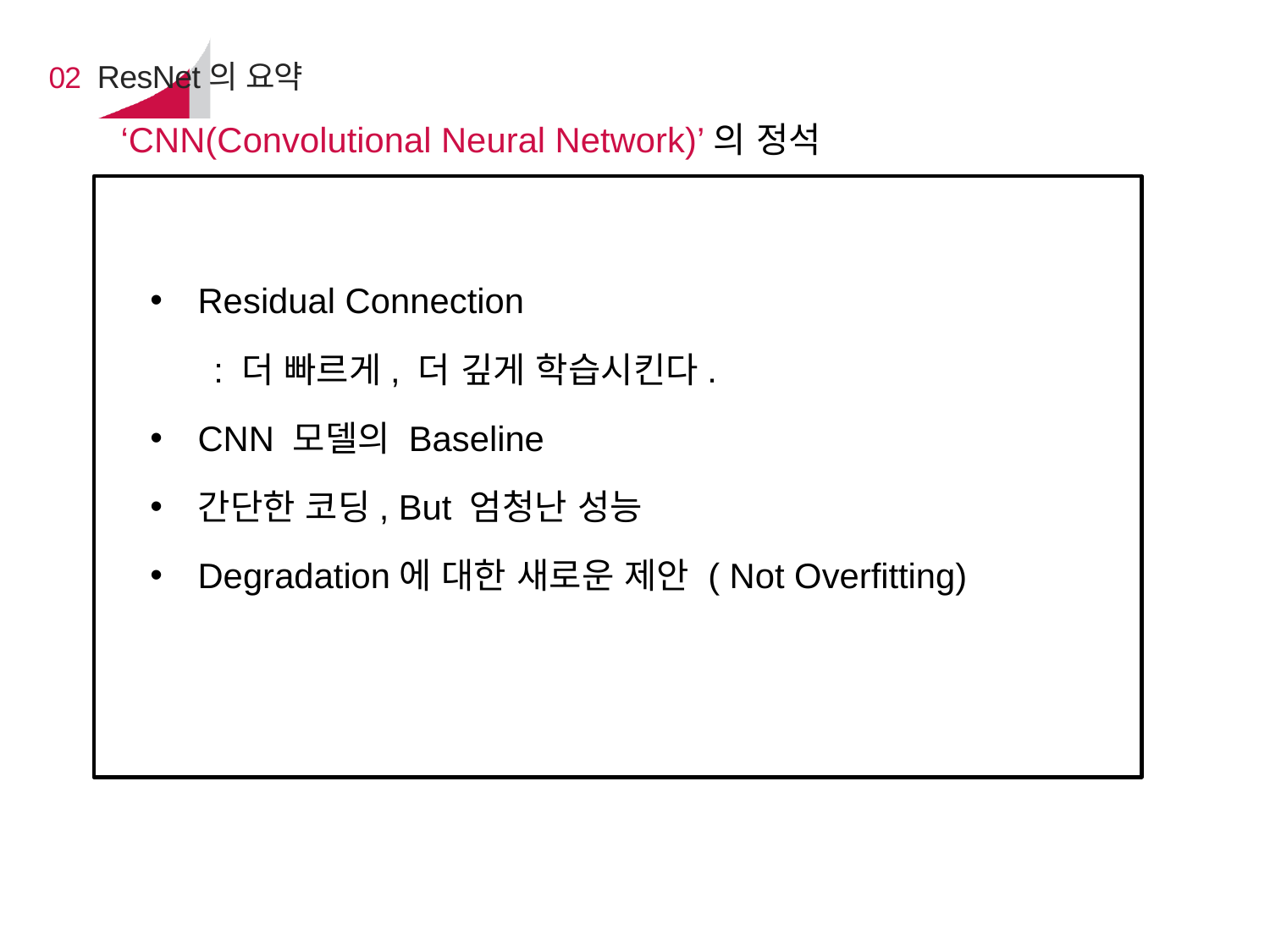

# 02  ResNet의 요약
‘CNN(Convolutional Neural Network)’의 정석

Residual Connection
: 더 빠르게, 더 깊게 학습시킨다.
CNN 모델의 Baseline
간단한 코딩, But 엄청난 성능
Degradation에 대한 새로운 제안 ( Not Overfitting)